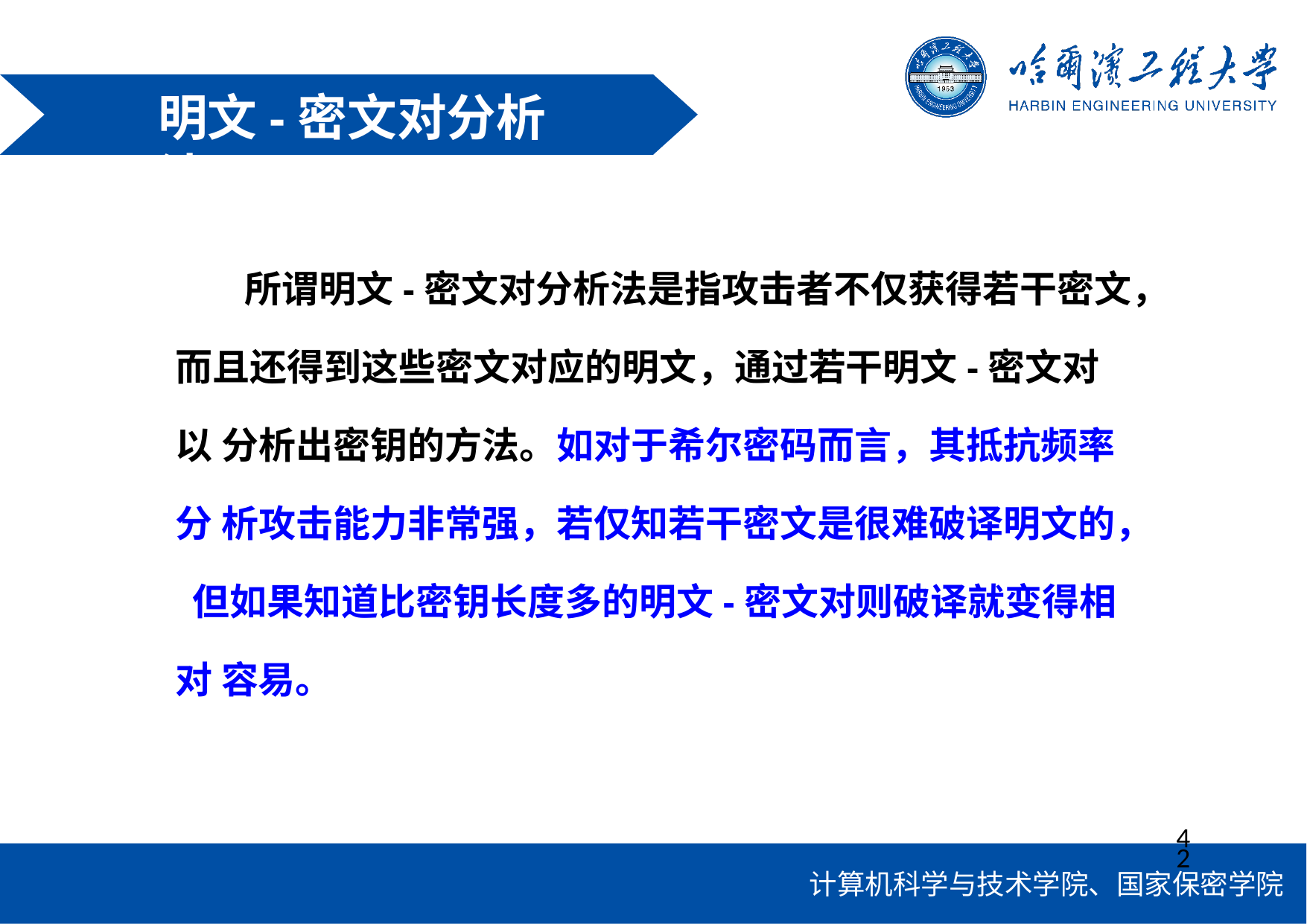

# 明文-密文对分析法
所谓明文-密文对分析法是指攻击者不仅获得若干密文，
而且还得到这些密文对应的明文，通过若干明文-密文对以 分析出密钥的方法。如对于希尔密码而言，其抵抗频率分 析攻击能力非常强，若仅知若干密文是很难破译明文的，  但如果知道比密钥长度多的明文-密文对则破译就变得相对 容易。
42